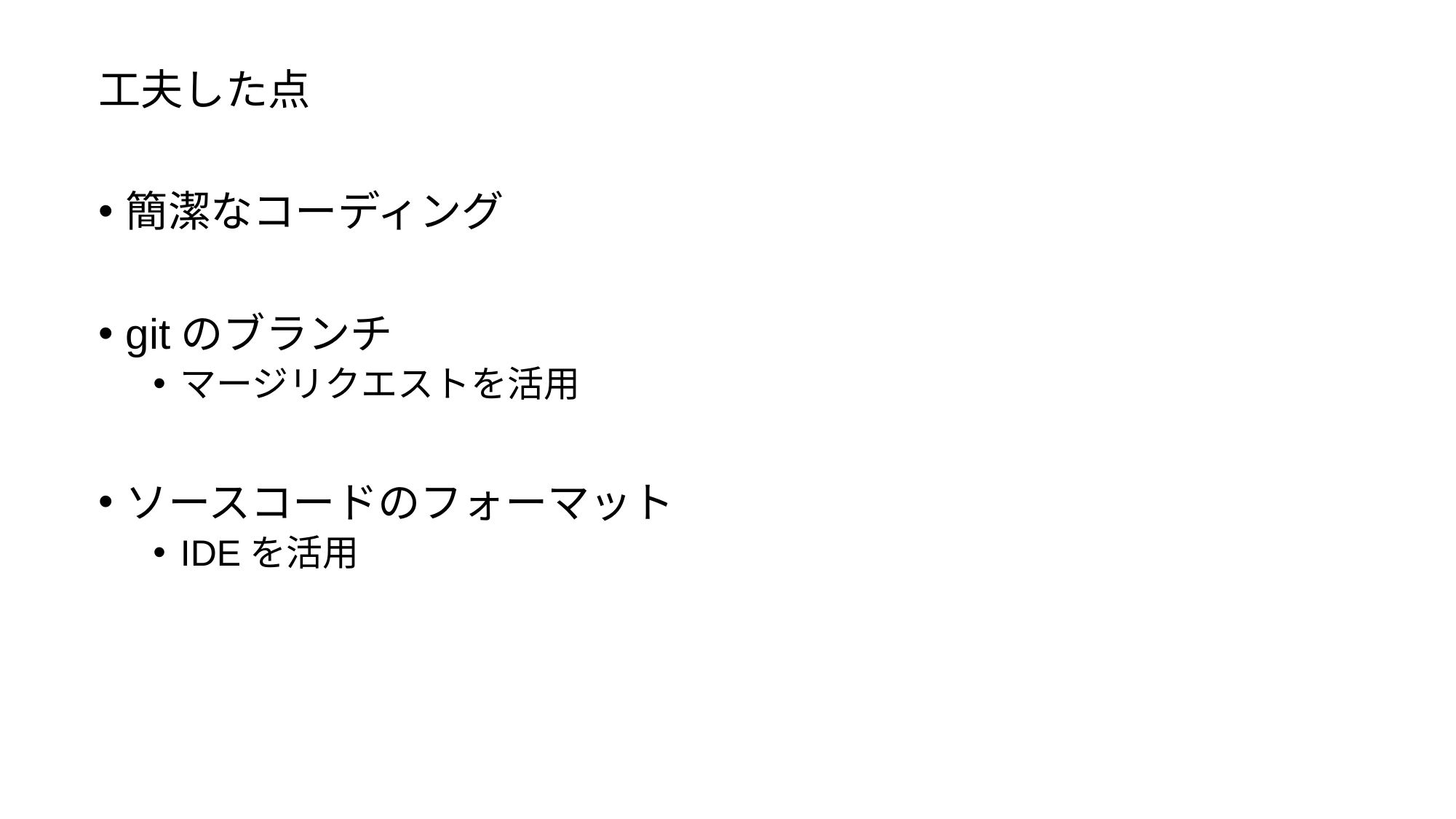

工夫した点

簡潔なコーディング

gitのブランチ
マージリクエストを活用

ソースコードのフォーマット
IDEを活用